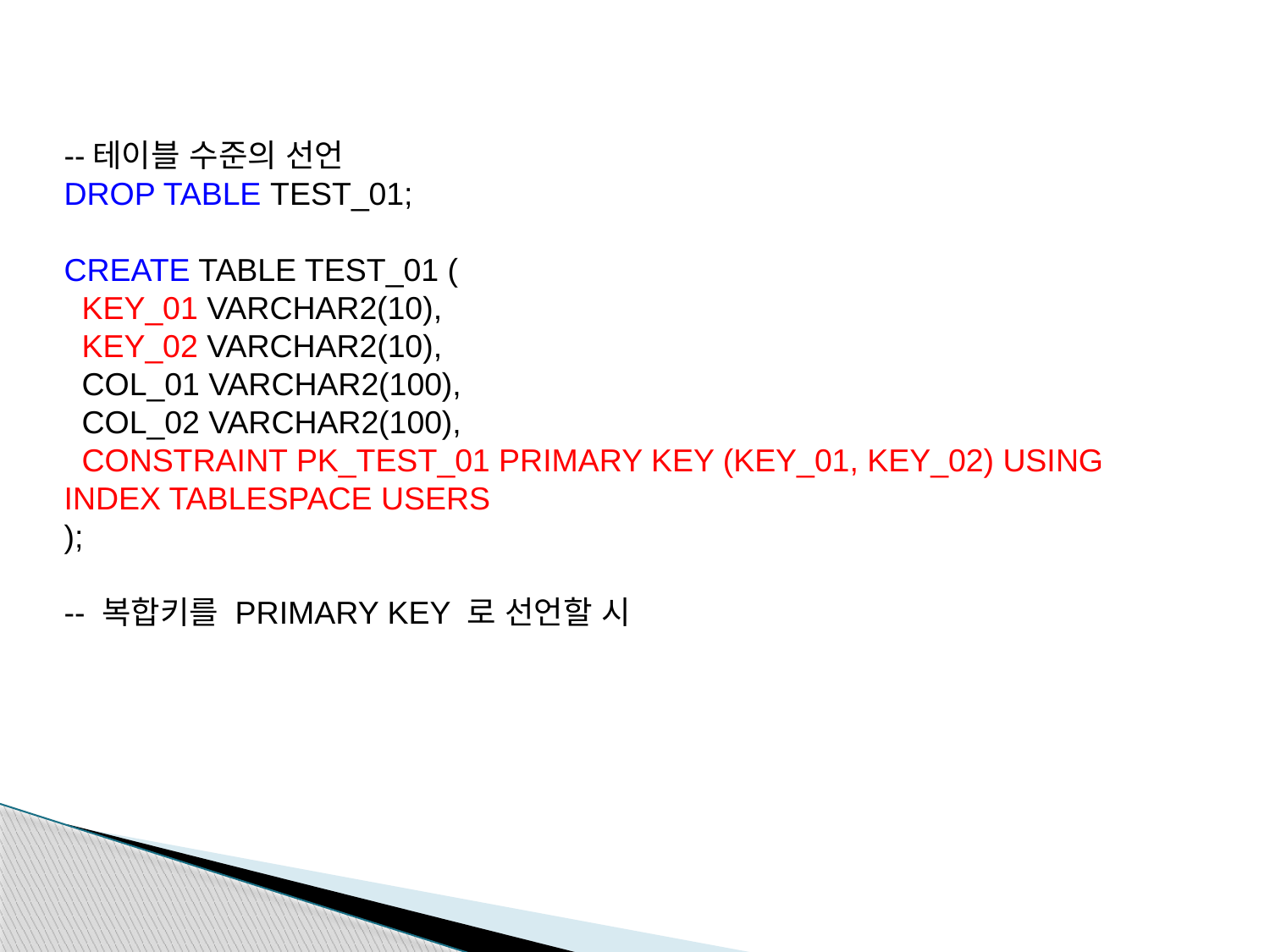

--테이블 수준의 선언
DROP TABLE TEST_01;

CREATE TABLE TEST_01 (
  KEY_01 VARCHAR2(10),
  KEY_02 VARCHAR2(10),
  COL_01 VARCHAR2(100),
  COL_02 VARCHAR2(100),
  CONSTRAINT PK_TEST_01 PRIMARY KEY (KEY_01, KEY_02) USING INDEX TABLESPACE USERS
);

-- 복합키를 PRIMARY KEY 로 선언할 시